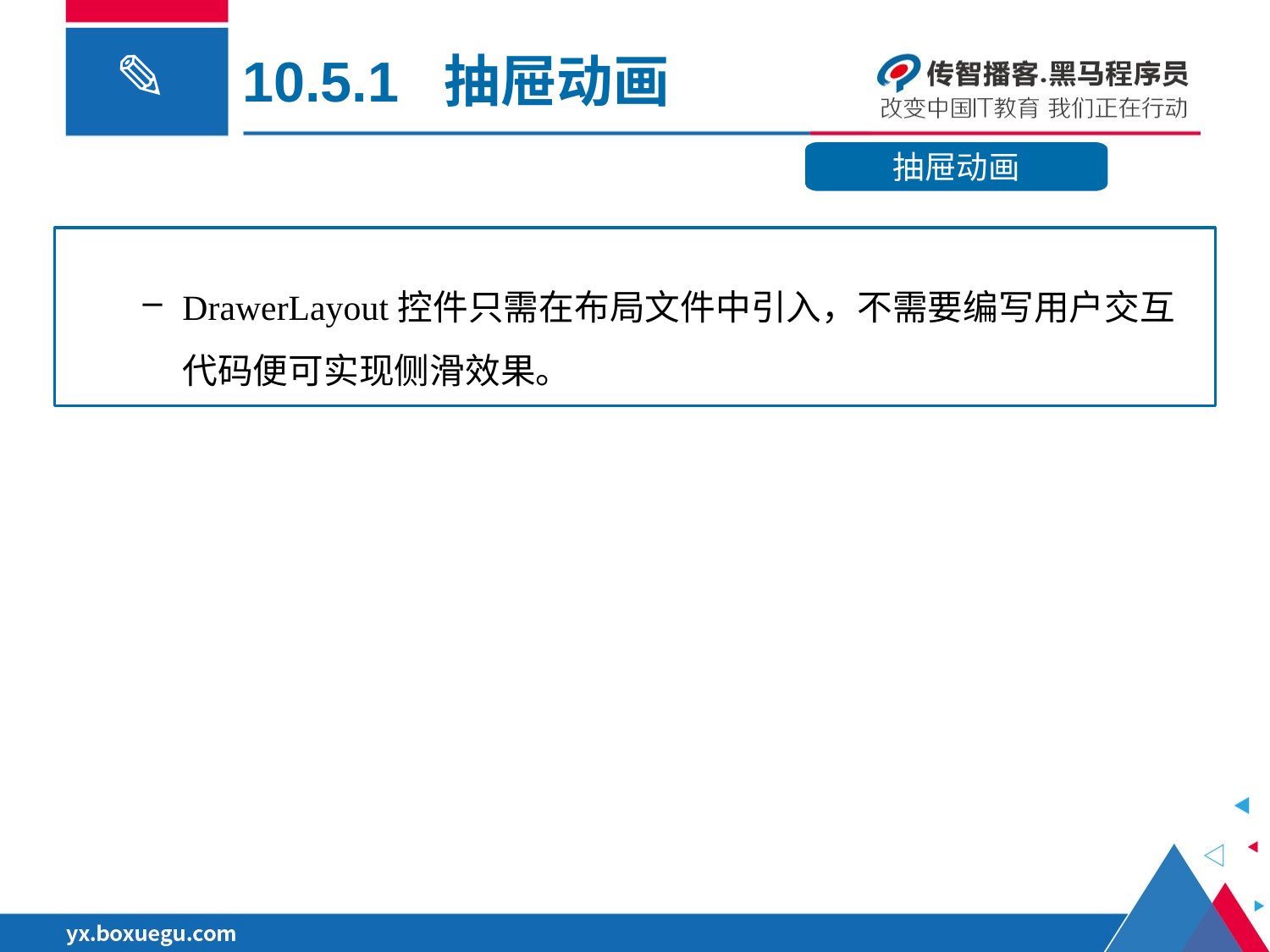

10.5.1  抽屉动画

抽屉动画

DrawerLayout控件只需在布局文件中引入，不需要编写用户交互代码便可实现侧滑效果。